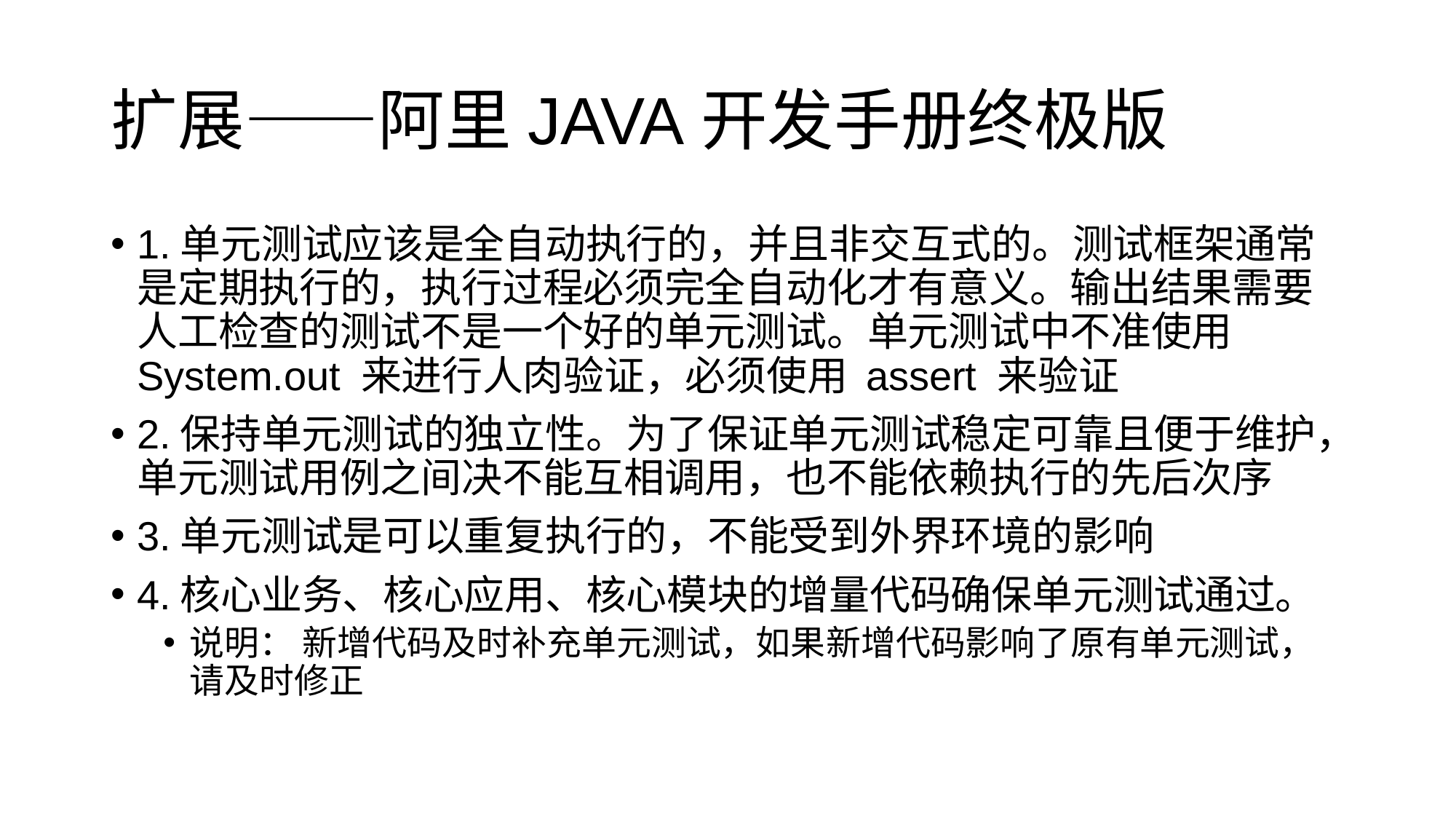

# 扩展——阿里JAVA开发手册终极版
1.单元测试应该是全自动执行的，并且非交互式的。测试框架通常是定期执行的，执行过程必须完全自动化才有意义。输出结果需要人工检查的测试不是一个好的单元测试。单元测试中不准使用 System.out 来进行人肉验证，必须使用 assert 来验证
2.保持单元测试的独立性。为了保证单元测试稳定可靠且便于维护，单元测试用例之间决不能互相调用，也不能依赖执行的先后次序
3.单元测试是可以重复执行的，不能受到外界环境的影响
4.核心业务、核心应用、核心模块的增量代码确保单元测试通过。
说明： 新增代码及时补充单元测试，如果新增代码影响了原有单元测试，请及时修正